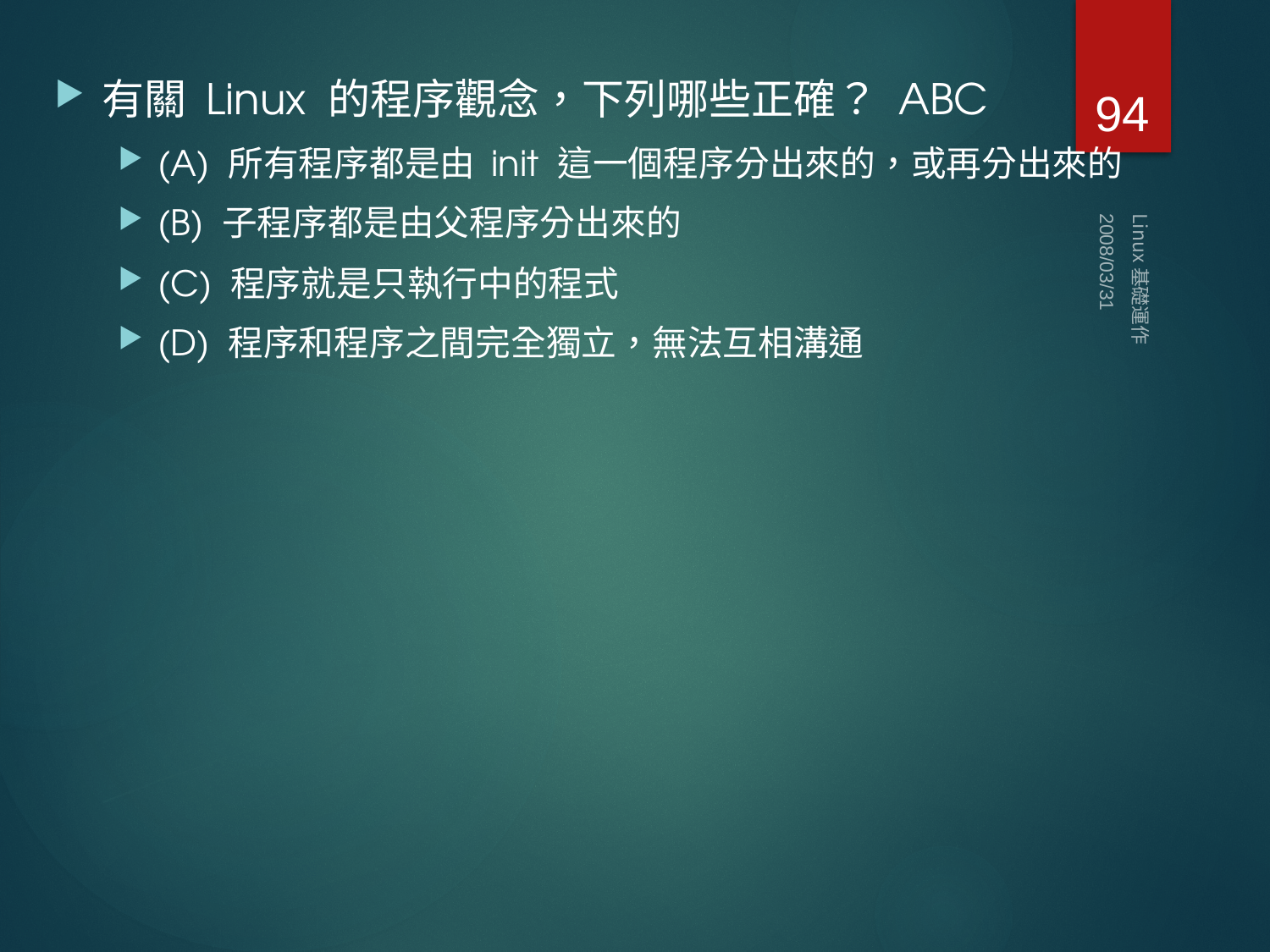

94
有關 Linux 的程序觀念，下列哪些正確？ ABC
(A) 所有程序都是由 init 這一個程序分出來的，或再分出來的
(B) 子程序都是由父程序分出來的
(C) 程序就是只執行中的程式
(D) 程序和程序之間完全獨立，無法互相溝通

2008/03/31
Linux 基礎運作